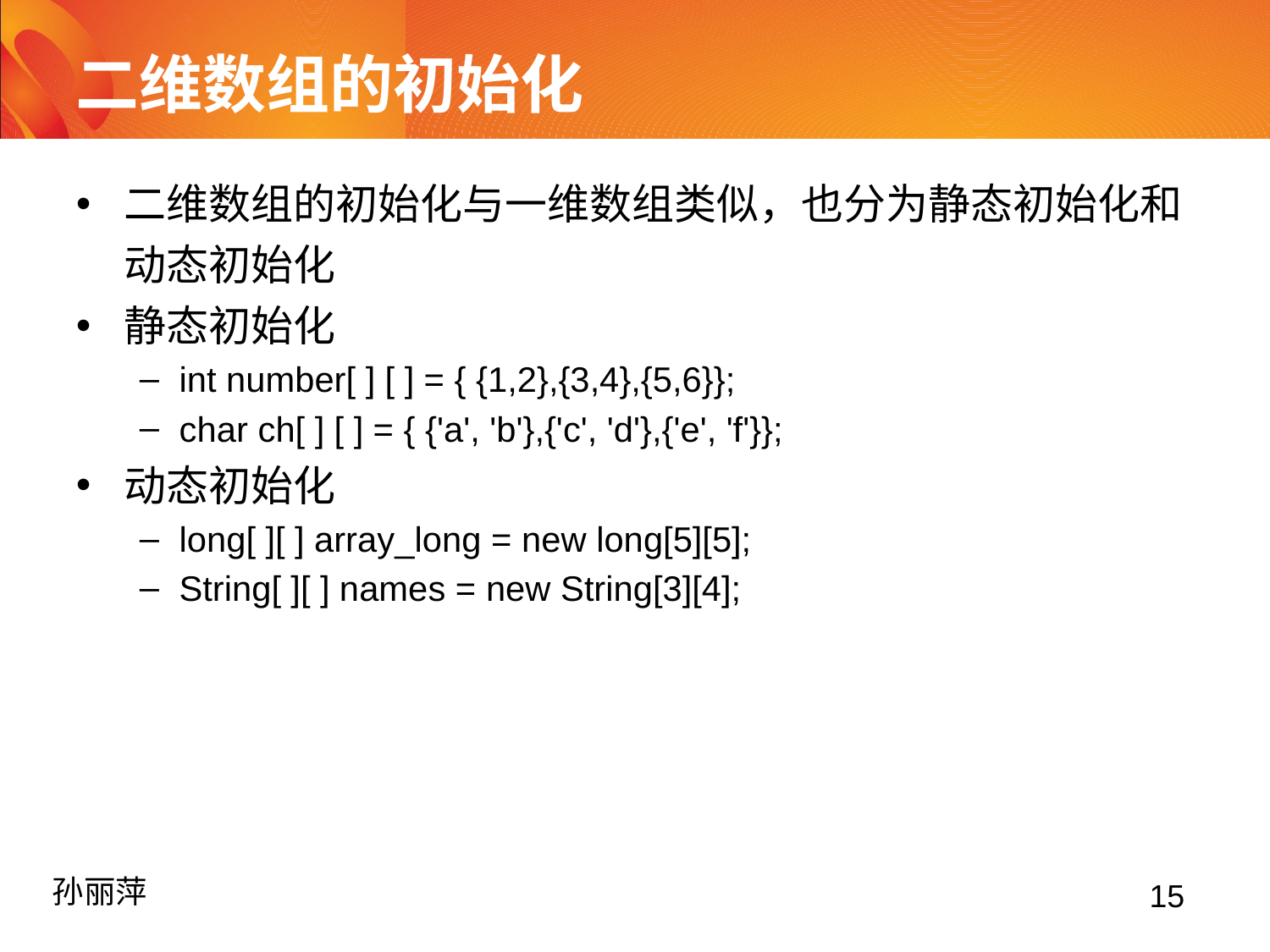

# 二维数组的初始化
二维数组的初始化与一维数组类似，也分为静态初始化和动态初始化
静态初始化
int number[ ] [ ] = { {1,2},{3,4},{5,6}};
char ch[ ] [ ] = { {'a', 'b'},{'c', 'd'},{'e', 'f'}};
动态初始化
long[ ][ ] array_long = new long[5][5];
String[ ][ ] names = new String[3][4];